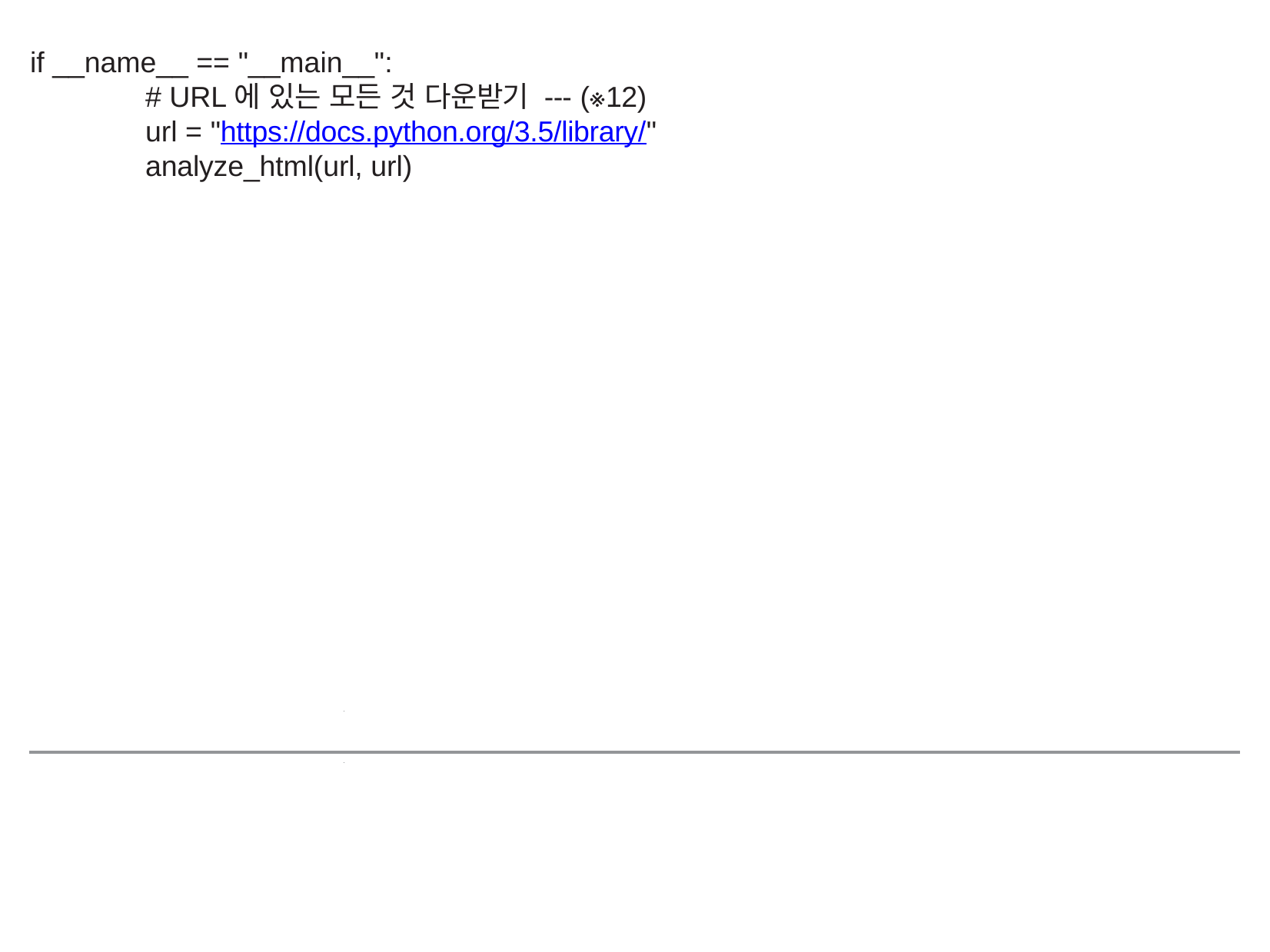

if __name__ == "__main__":
	# URL에 있는 모든 것 다운받기 --- (※12)
	url = "https://docs.python.org/3.5/library/"
	analyze_html(url, url)